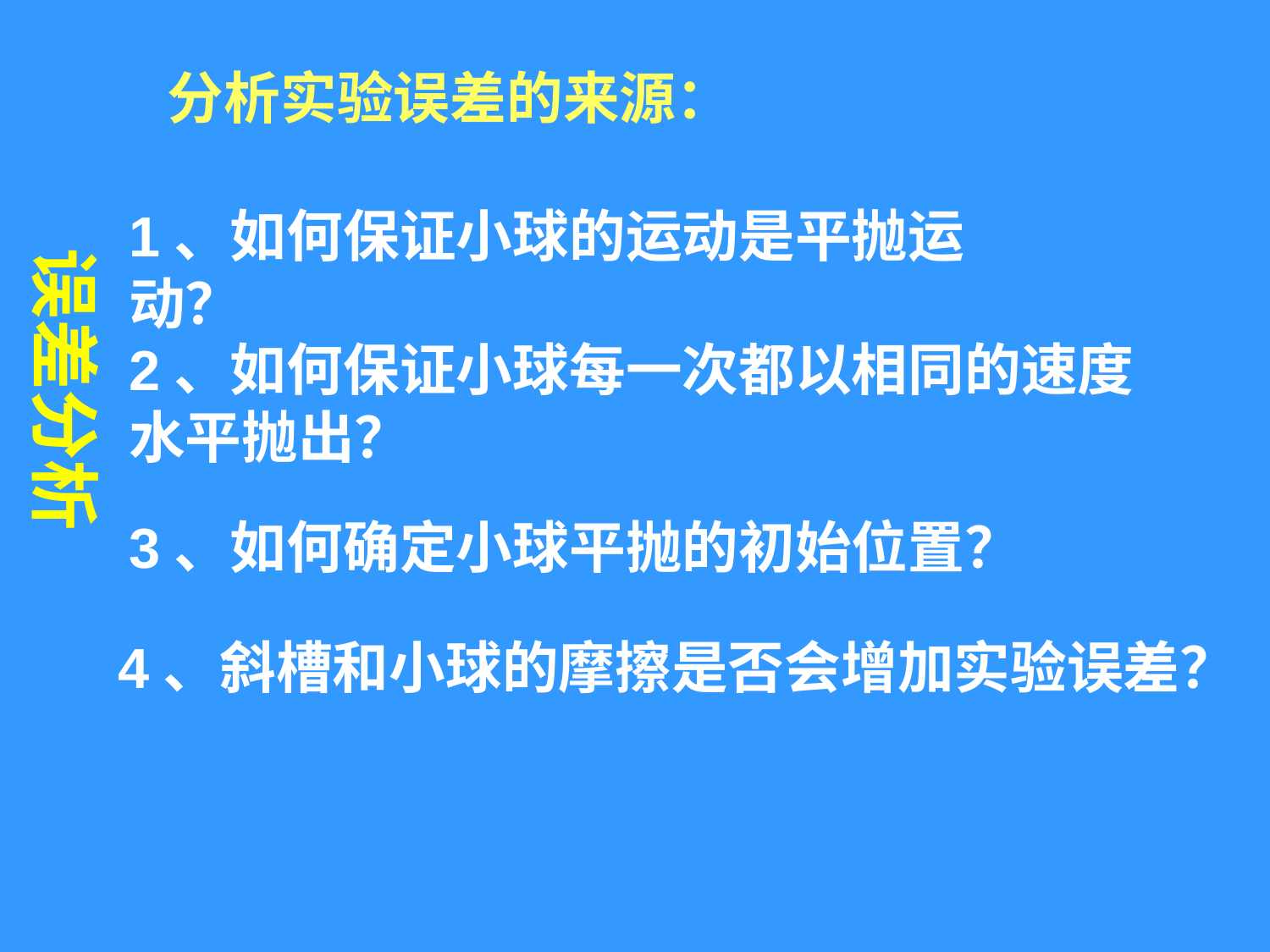

分析实验误差的来源：
1、如何保证小球的运动是平抛运动？
误差分析
2、如何保证小球每一次都以相同的速度水平抛出？
3、如何确定小球平抛的初始位置？
4、斜槽和小球的摩擦是否会增加实验误差？